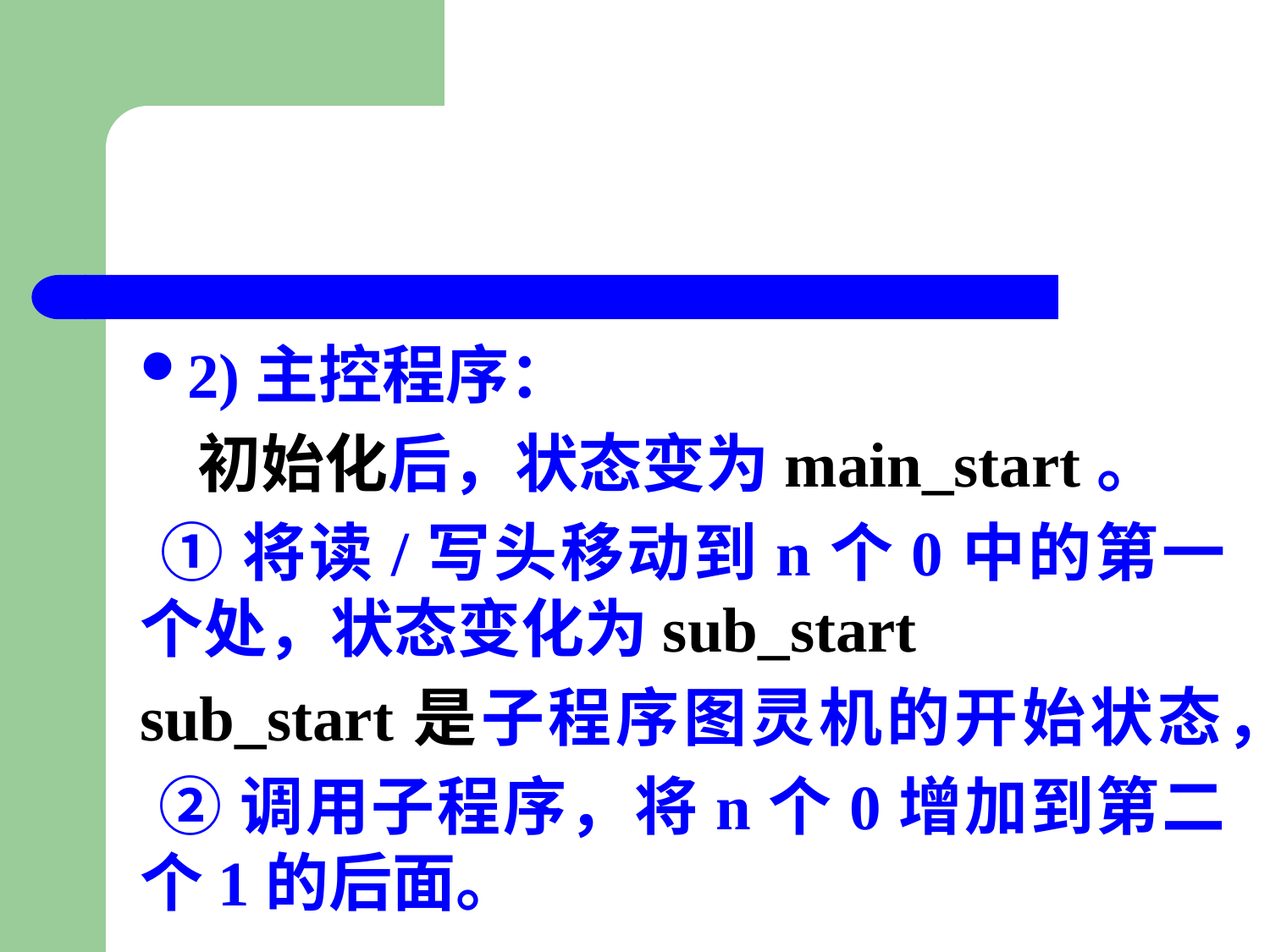

#
2)主控程序：
   初始化后，状态变为main_start。
 ①将读/写头移动到n个0中的第一个处，状态变化为sub_start
sub_start是子程序图灵机的开始状态，
 ②调用子程序，将n个0增加到第二个1的后面。